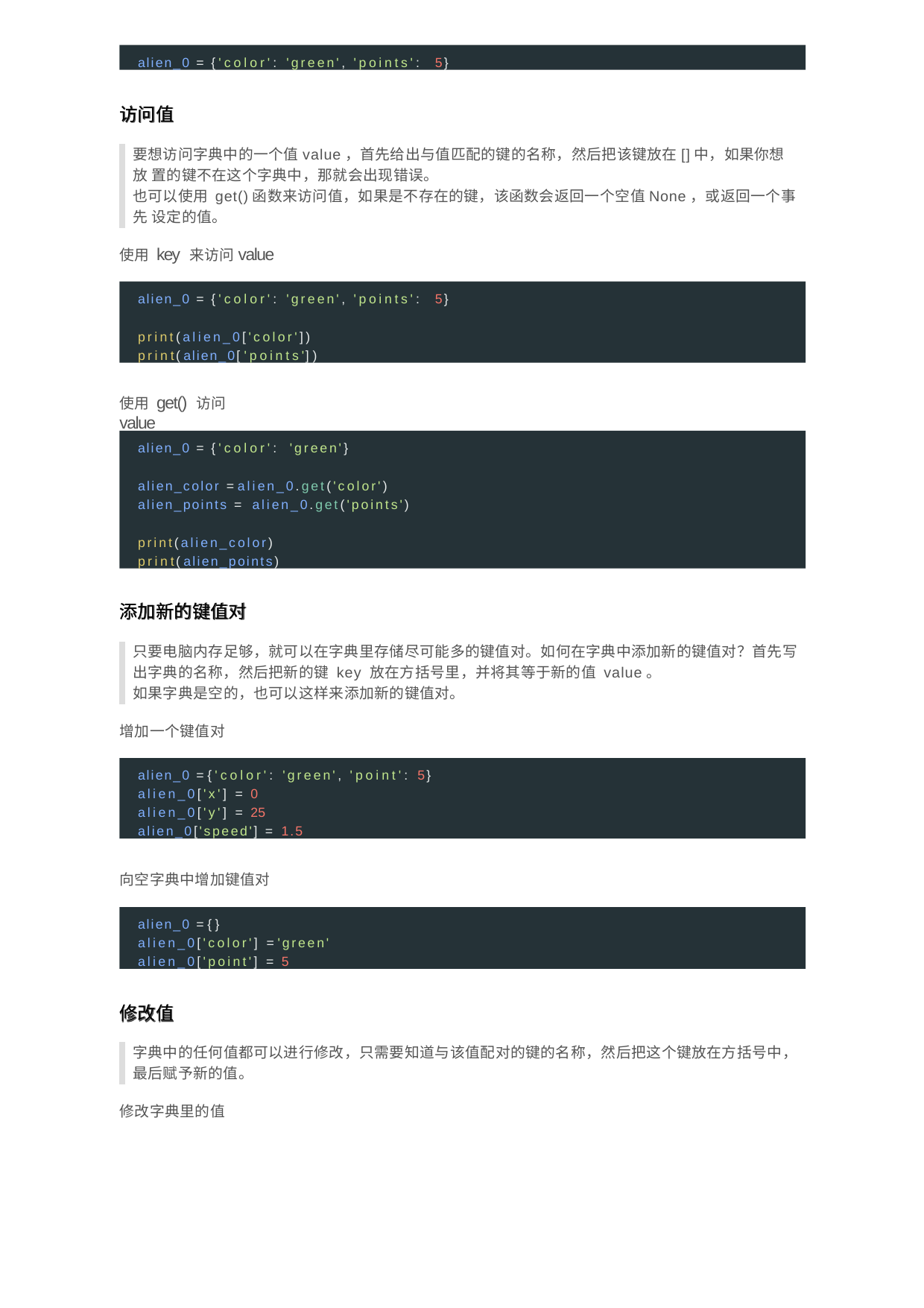

alien_0 =  {'color': 'green', 'points': 5}
访问值

要想访问字典中的一个值value，首先给出与值匹配的键的名称，然后把该键放在[]中，如果你想放 置的键不在这个字典中，那就会出现错误。
也可以使用 get()函数来访问值，如果是不存在的键，该函数会返回一个空值None，或返回一个事先 设定的值。

使⽤key 来访问value

alien_0 =  {'color': 'green', 'points': 5}

print(alien_0['color'])  print(alien_0['points'])
使⽤get() 访问value
alien_0 =  {'color': 'green'}

alien_color = alien_0.get('color')  alien_points =  alien_0.get('points')

print(alien_color)  print(alien_points)
添加新的键值对

只要电脑内存足够，就可以在字典里存储尽可能多的键值对。如何在字典中添加新的键值对？首先写 出字典的名称，然后把新的键 key 放在方括号里，并将其等于新的值 value。
如果字典是空的，也可以这样来添加新的键值对。

增加⼀个键值对

alien_0 = {'color': 'green', 'point': 5}  alien_0['x'] =  0
alien_0['y'] =  25
alien_0['speed'] =  1.5
向空字典中增加键值对
alien_0 = {}  alien_0['color'] = 'green'  alien_0['point'] =  5
修改值

字典中的任何值都可以进行修改，只需要知道与该值配对的键的名称，然后把这个键放在方括号中， 最后赋予新的值。

修改字典⾥的值